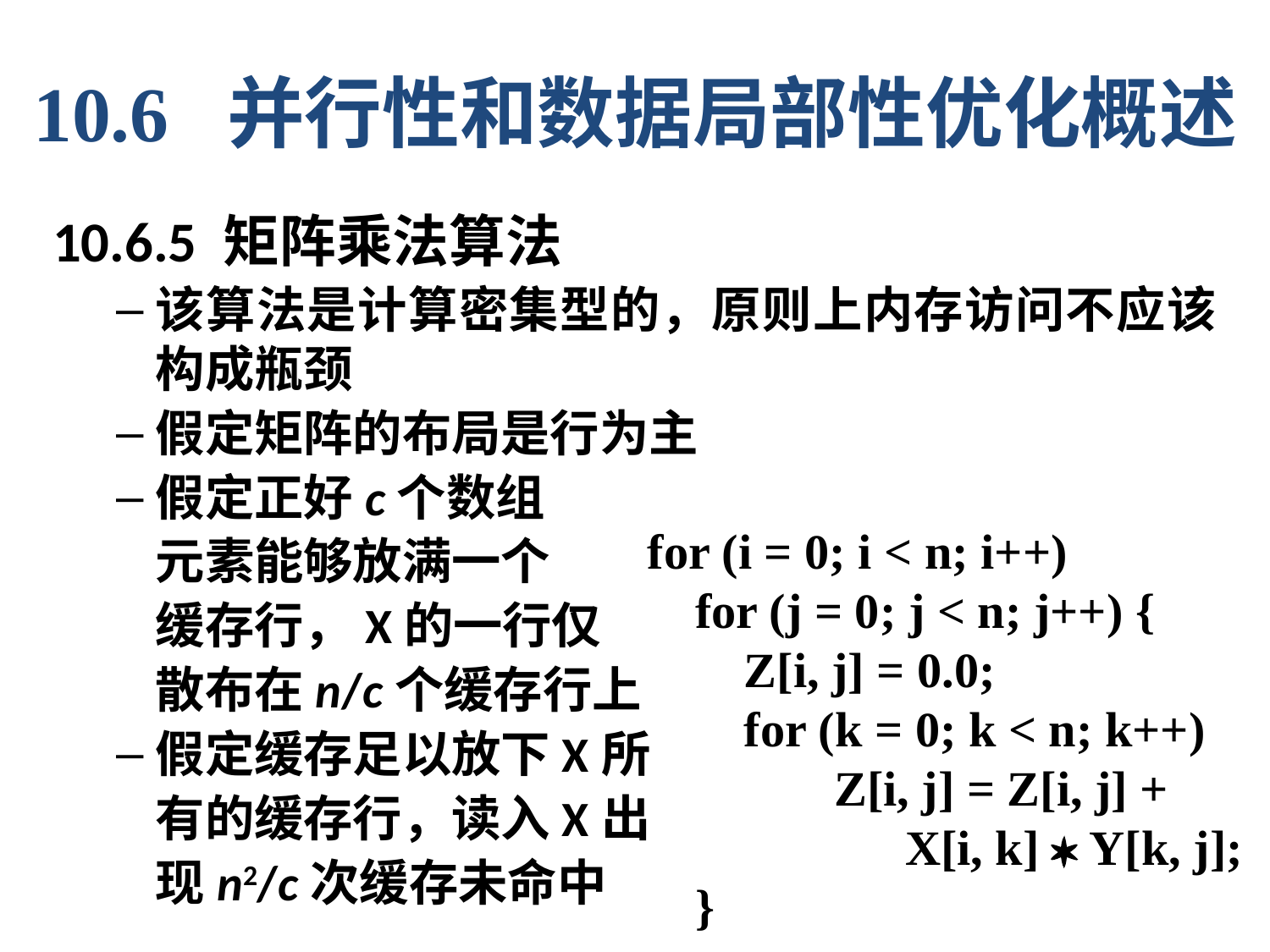

10.6  并行性和数据局部性优化概述
10.6.5 矩阵乘法算法
该算法是计算密集型的，原则上内存访问不应该构成瓶颈
假定矩阵的布局是行为主
假定正好c个数组
	元素能够放满一个
	缓存行，X的一行仅
	散布在n/c个缓存行上
假定缓存足以放下X所
	有的缓存行，读入X出
	现n2/c次缓存未命中
for (i = 0; i < n; i++)
	for (j = 0; j < n; j++) {
	    Z[i, j] = 0.0;
	    for (k = 0; k < n; k++)
		 Z[i, j] = Z[i, j] +
                     X[i, k] ∗ Y[k, j];
	}